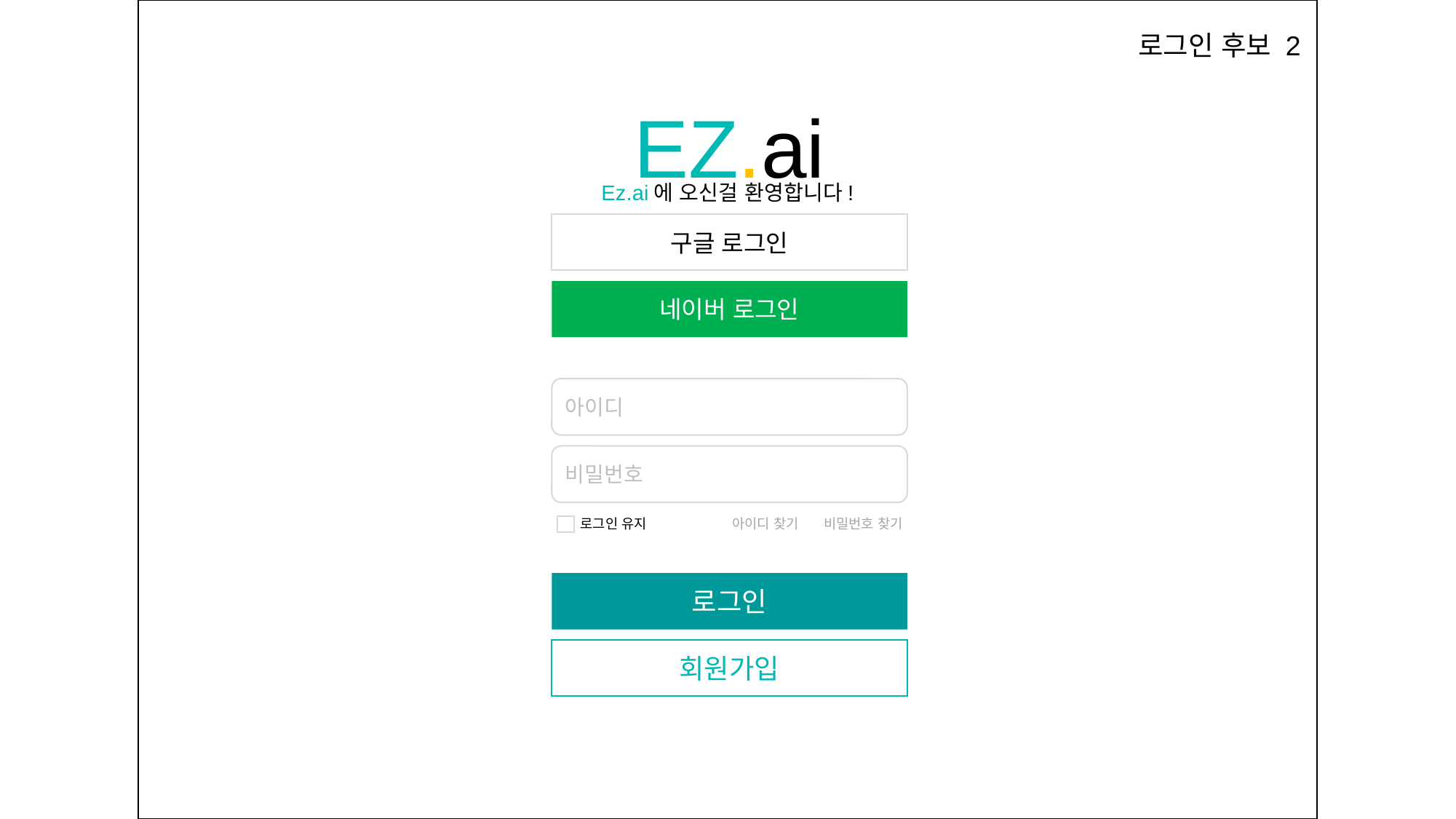

로그인 후보 2
EZ.ai
Ez.ai에 오신걸 환영합니다!
구글 로그인
네이버 로그인
아이디
비밀번호
로그인 유지
아이디 찾기
비밀번호 찾기

로그인
회원가입